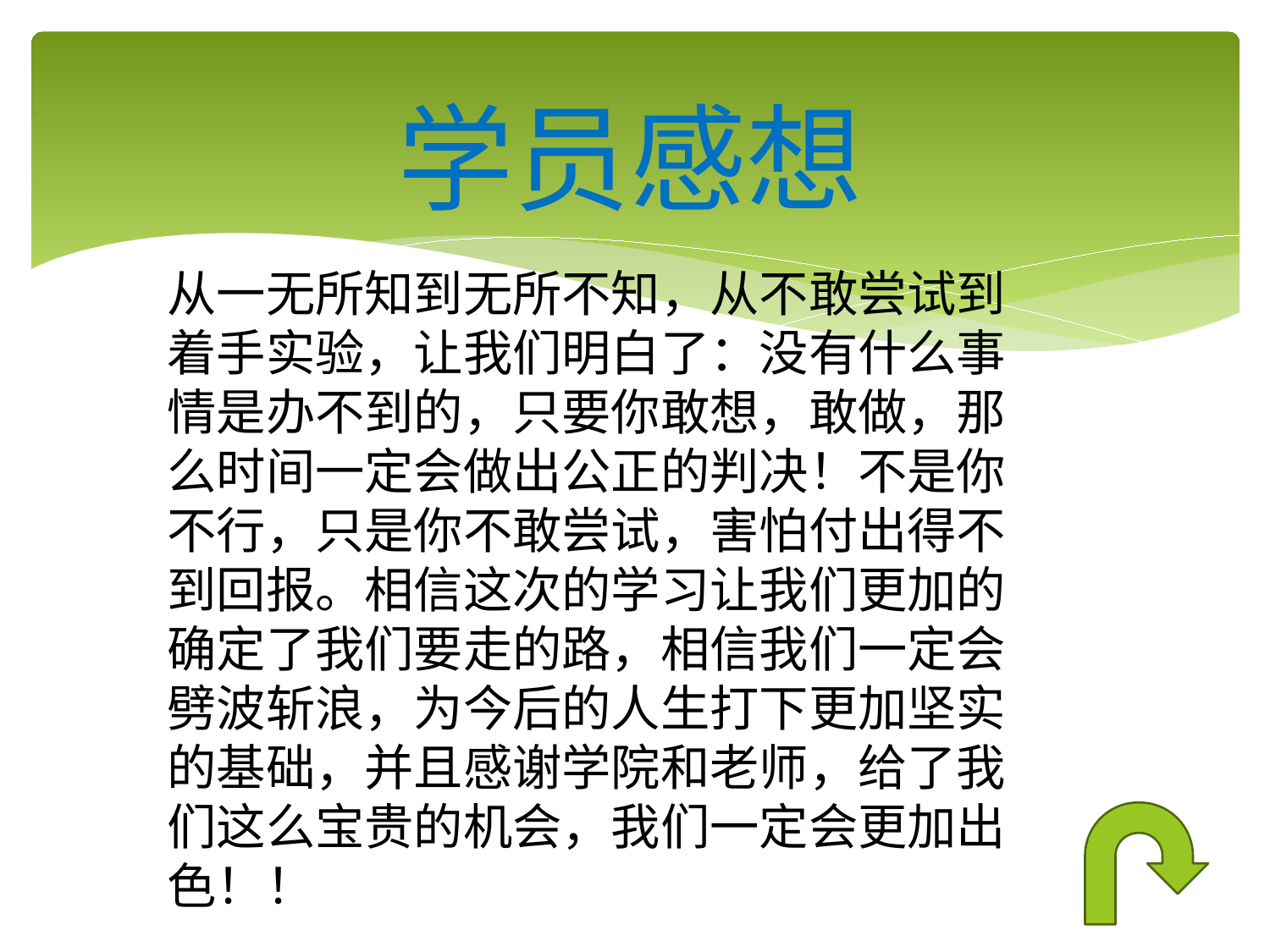

学员感想
从一无所知到无所不知，从不敢尝试到着手实验，让我们明白了：没有什么事情是办不到的，只要你敢想，敢做，那么时间一定会做出公正的判决！不是你不行，只是你不敢尝试，害怕付出得不到回报。相信这次的学习让我们更加的确定了我们要走的路，相信我们一定会劈波斩浪，为今后的人生打下更加坚实的基础，并且感谢学院和老师，给了我们这么宝贵的机会，我们一定会更加出色！！